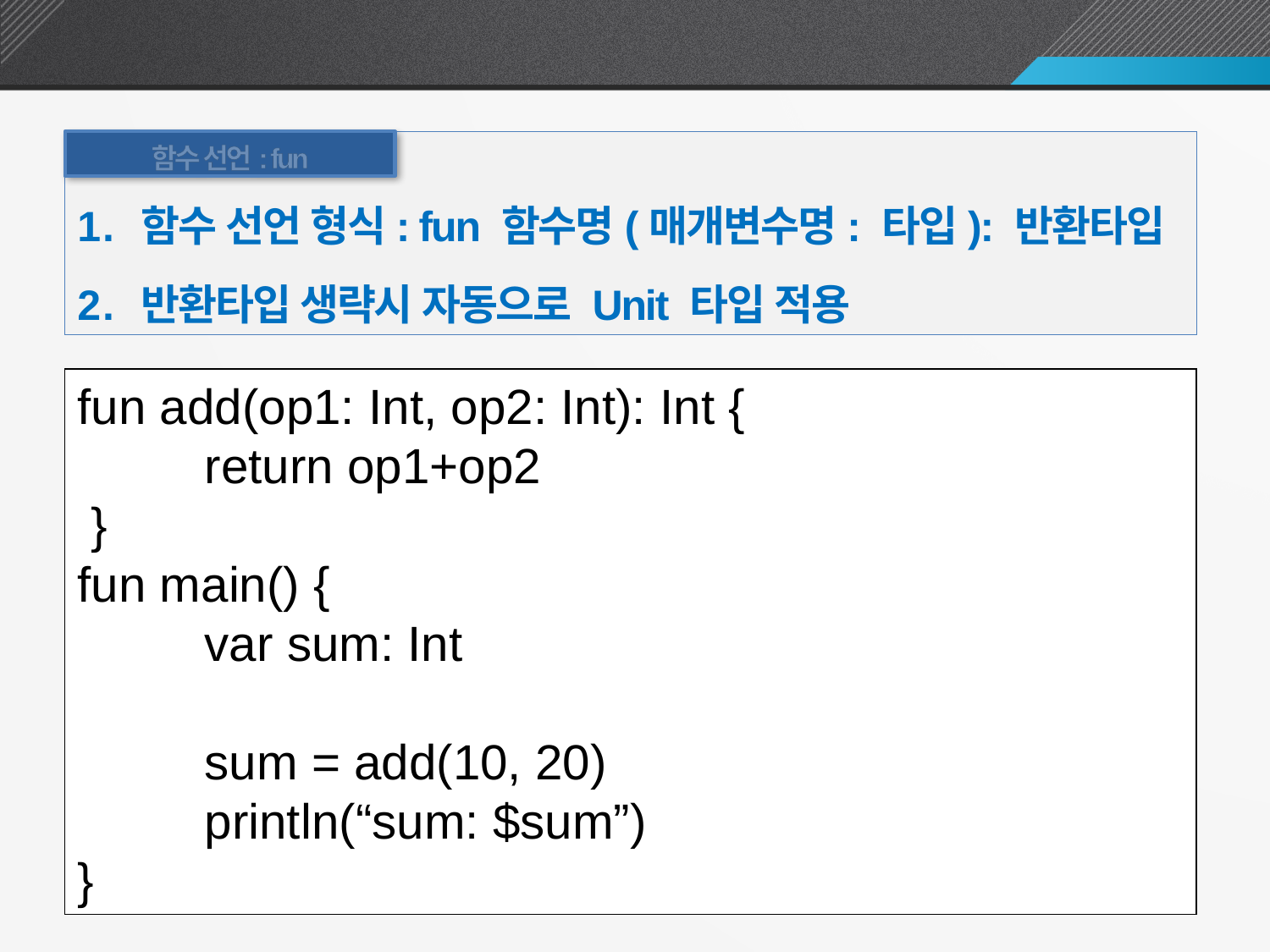

함수 선언
함수 선언: fun

함수 선언 형식: fun 함수명(매개변수명: 타입): 반환타입
반환타입 생략시 자동으로 Unit 타입 적용
fun add(op1: Int, op2: Int): Int {
	return op1+op2
 }
fun main() {
	var sum: Int

	sum = add(10, 20)
	println(“sum: $sum”)
}